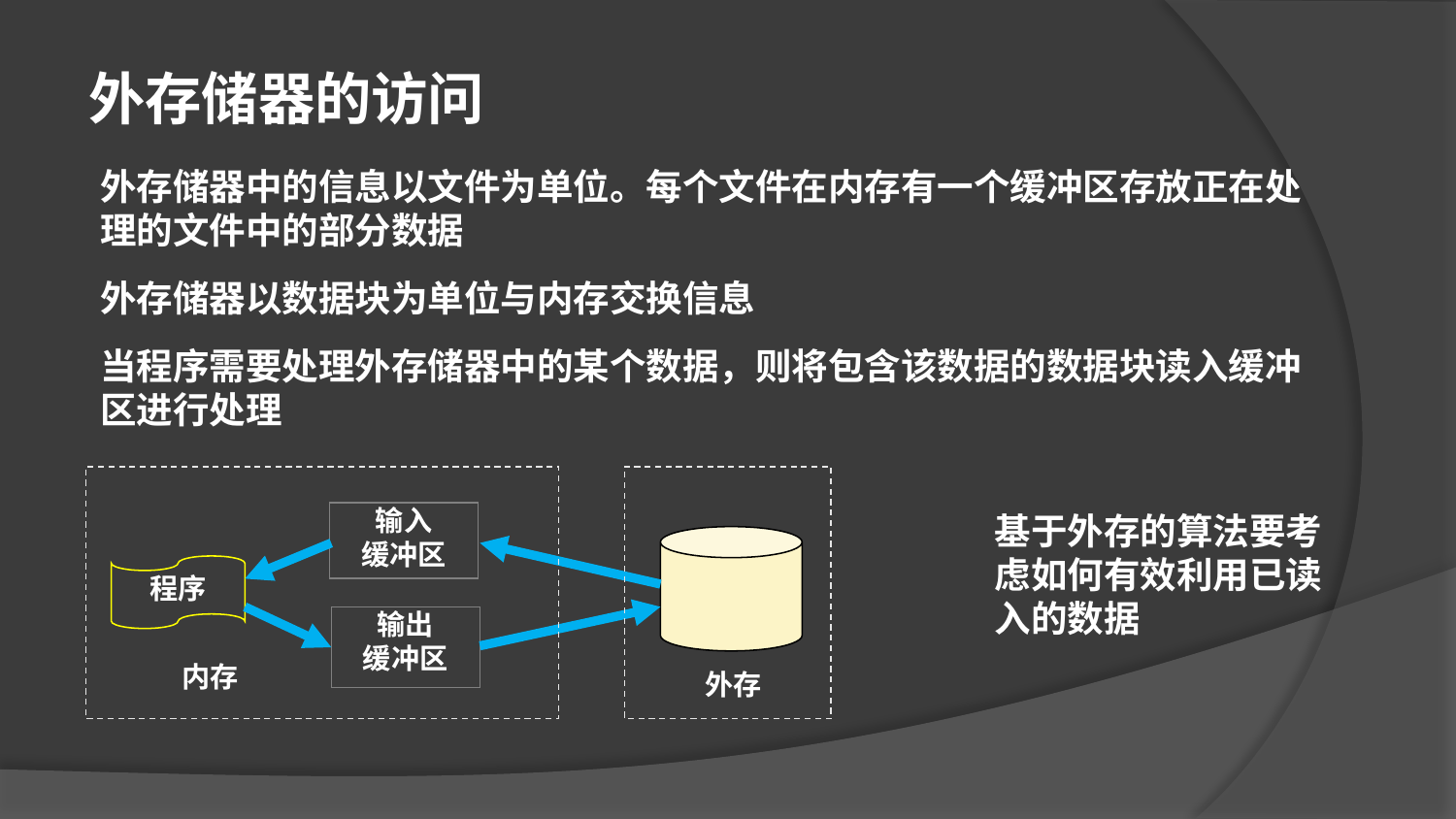

外存储器的访问
外存储器中的信息以文件为单位。每个文件在内存有一个缓冲区存放正在处理的文件中的部分数据
外存储器以数据块为单位与内存交换信息
当程序需要处理外存储器中的某个数据，则将包含该数据的数据块读入缓冲区进行处理

输入
缓冲区

程序
输出
缓冲区
内存
外存
基于外存的算法要考虑如何有效利用已读入的数据